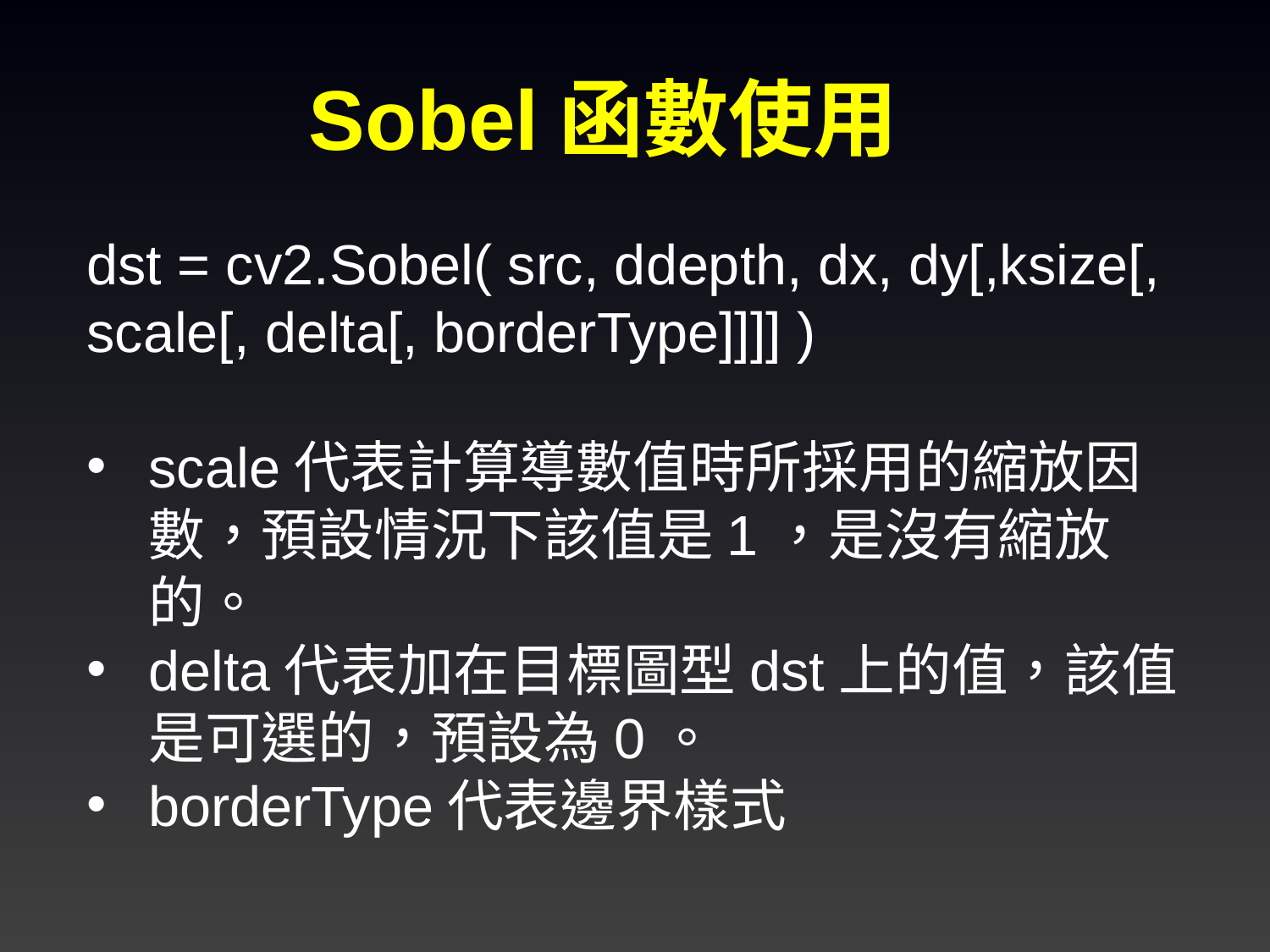

Sobel函數使用
dst = cv2.Sobel( src, ddepth, dx, dy[,ksize[, scale[, delta[, borderType]]]] )

scale代表計算導數值時所採用的縮放因數，預設情況下該值是1，是沒有縮放的。
delta代表加在目標圖型dst上的值，該值是可選的，預設為0。
borderType代表邊界樣式